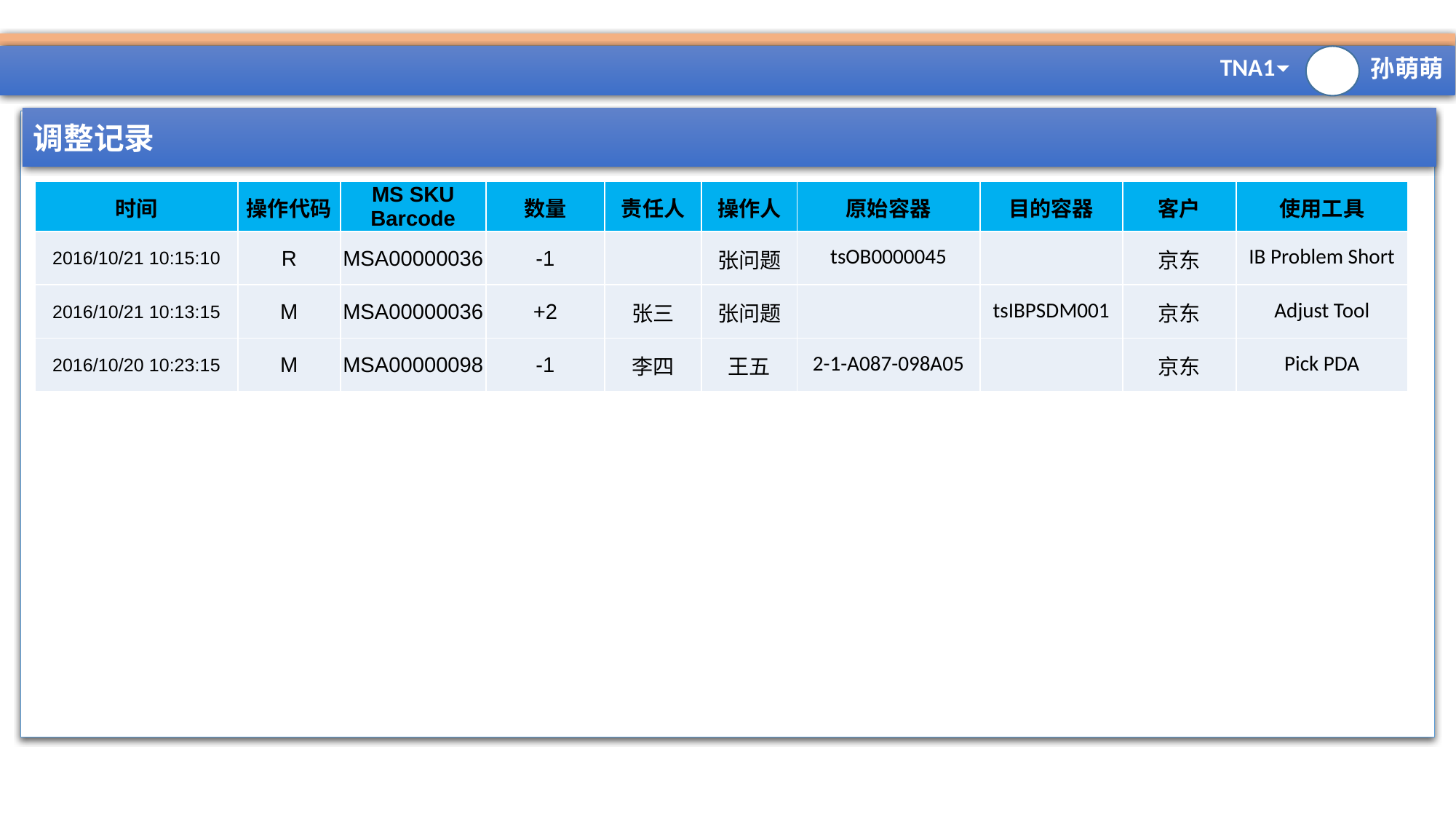

#
调整记录

| 时间 | 操作代码 | MS SKU Barcode | 数量 | 责任人 | 操作人 | 原始容器 | 目的容器 | 客户 | 使用工具 |
| --- | --- | --- | --- | --- | --- | --- | --- | --- | --- |
| 2016/10/21 10:15:10 | R | MSA00000036 | -1 |  | 张问题 | tsOB0000045 |  | 京东 | IB Problem Short |
| 2016/10/21 10:13:15 | M | MSA00000036 | +2 | 张三 | 张问题 |  | tsIBPSDM001 | 京东 | Adjust Tool |
| 2016/10/20 10:23:15 | M | MSA00000098 | -1 | 李四 | 王五 | 2-1-A087-098A05 |  | 京东 | Pick PDA |